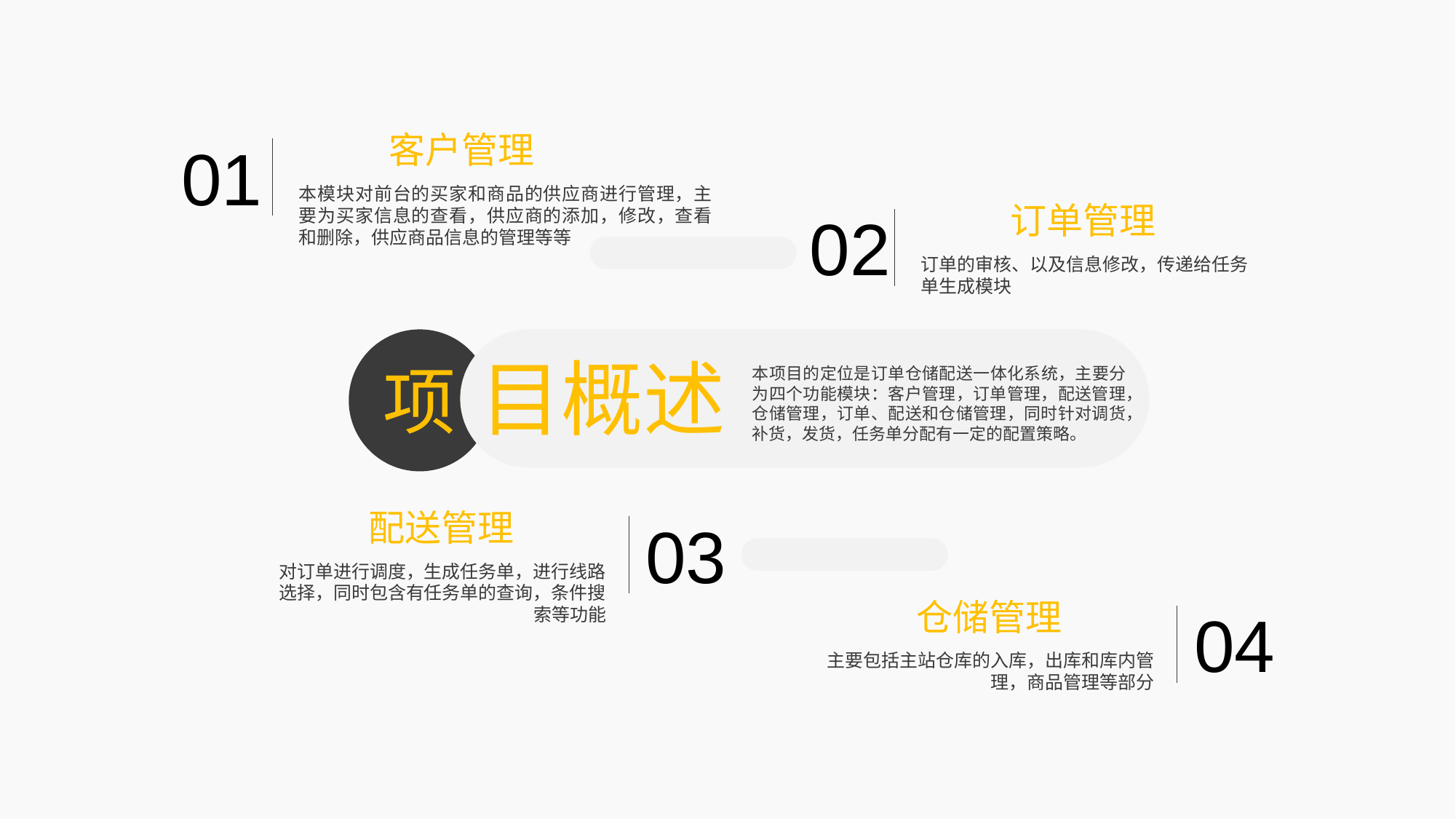

客户管理
01
本模块对前台的买家和商品的供应商进行管理，主要为买家信息的查看，供应商的添加，修改，查看和删除，供应商品信息的管理等等
订单管理
02
订单的审核、以及信息修改，传递给任务单生成模块

目概述
项
本项目的定位是订单仓储配送一体化系统，主要分为四个功能模块：客户管理，订单管理，配送管理，仓储管理，订单、配送和仓储管理，同时针对调货，补货，发货，任务单分配有一定的配置策略。
配送管理
03

对订单进行调度，生成任务单，进行线路选择，同时包含有任务单的查询，条件搜索等功能
仓储管理
04
主要包括主站仓库的入库，出库和库内管理，商品管理等部分